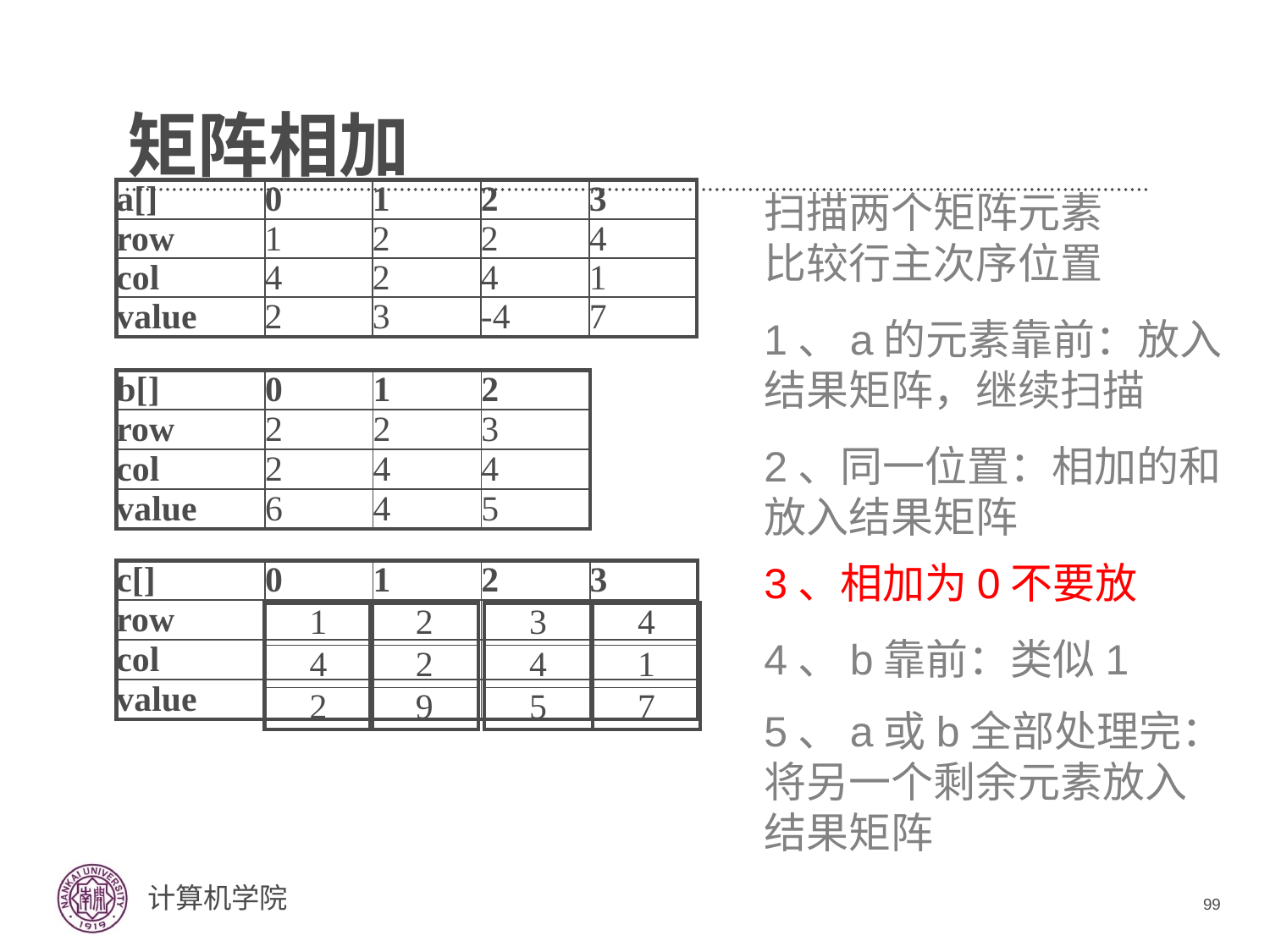

# 矩阵相加
| a[] | 0 | 1 | 2 | 3 |
| --- | --- | --- | --- | --- |
| row | 1 | 2 | 2 | 4 |
| col | 4 | 2 | 4 | 1 |
| value | 2 | 3 | -4 | 7 |
扫描两个矩阵元素
比较行主次序位置
1、a的元素靠前：放入结果矩阵，继续扫描
| b[] | 0 | 1 | 2 |
| --- | --- | --- | --- |
| row | 2 | 2 | 3 |
| col | 2 | 4 | 4 |
| value | 6 | 4 | 5 |
2、同一位置：相加的和放入结果矩阵
3、相加为0不要放
| c[] | 0 | 1 | 2 | 3 |
| --- | --- | --- | --- | --- |
| row |  |  |  |  |
| col |  |  |  |  |
| value |  |  |  |  |
| 1 |
| --- |
| 4 |
| 2 |
| 2 |
| --- |
| 2 |
| 9 |
| 3 |
| --- |
| 4 |
| 5 |
| 4 |
| --- |
| 1 |
| 7 |
4、b靠前：类似1
5、a或b全部处理完：将另一个剩余元素放入结果矩阵
99